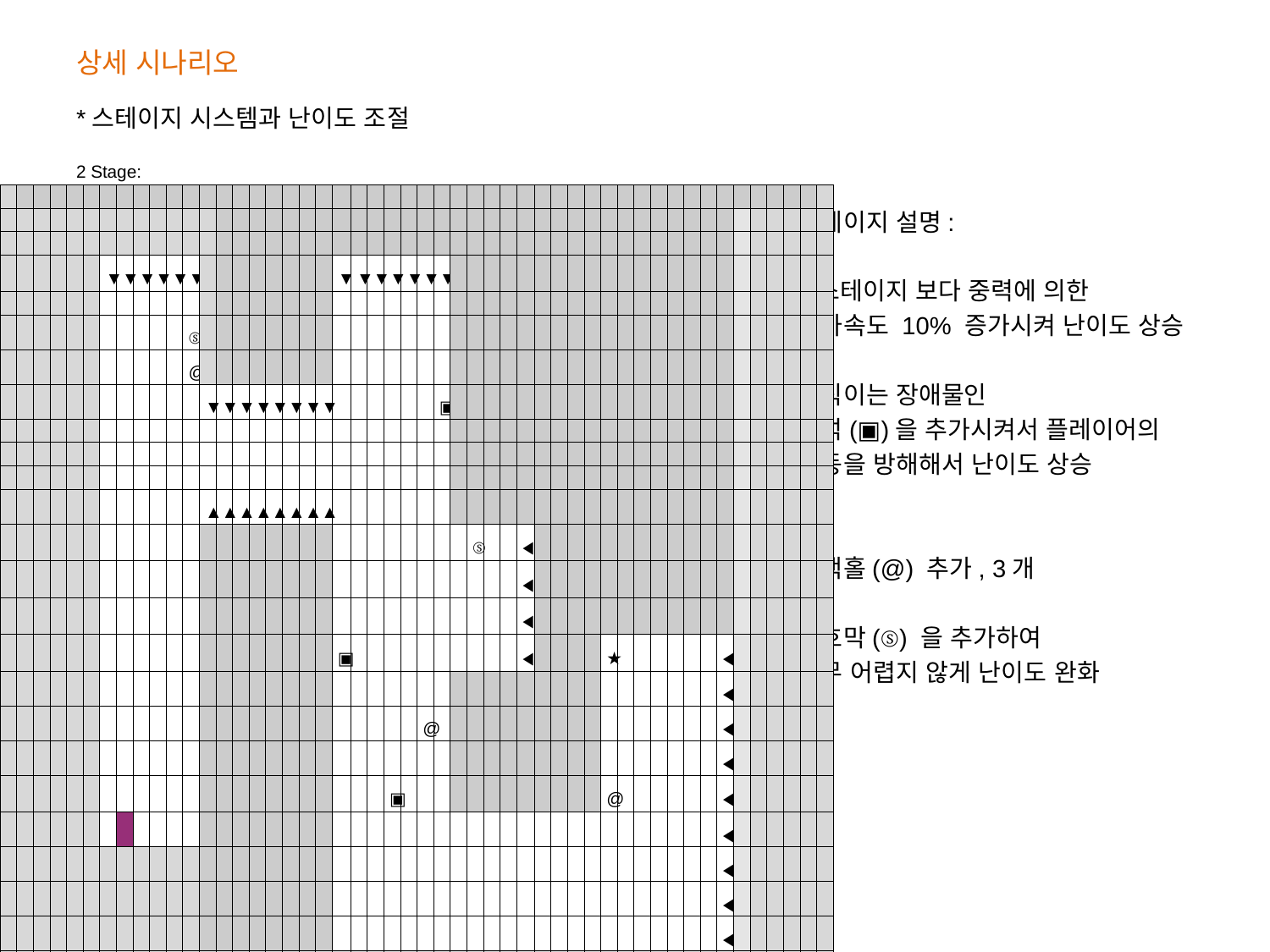

# 상세 시나리오

*스테이지 시스템과 난이도 조절

2 Stage:

스테이지 설명:

1스테이지 보다 중력에 의한
낙하속도 10% 증가시켜 난이도 상승

움직이는 장애물인
운석(▣)을 추가시켜서 플레이어의
이동을 방해해서 난이도 상승

블랙홀(@) 추가, 3개

보호막(Ⓢ) 을 추가하여
너무 어렵지 않게 난이도 완화

|  |  |  |  |  |  |  |  |  |  |  |  |  |  |  |  |  |  |  |  |  |  |  |  |  |  |  |  |  |  |  |  |  |  |  |  |  |  |  |  |  |  |  |  |  |  |  |  |  |  |
| --- | --- | --- | --- | --- | --- | --- | --- | --- | --- | --- | --- | --- | --- | --- | --- | --- | --- | --- | --- | --- | --- | --- | --- | --- | --- | --- | --- | --- | --- | --- | --- | --- | --- | --- | --- | --- | --- | --- | --- | --- | --- | --- | --- | --- | --- | --- | --- | --- | --- |
|  |  |  |  |  |  |  |  |  |  |  |  |  |  |  |  |  |  |  |  |  |  |  |  |  |  |  |  |  |  |  |  |  |  |  |  |  |  |  |  |  |  |  |  |  |  |  |  |  |  |
|  |  |  |  |  |  |  |  |  |  |  |  |  |  |  |  |  |  |  |  |  |  |  |  |  |  |  |  |  |  |  |  |  |  |  |  |  |  |  |  |  |  |  |  |  |  |  |  |  |  |
|  |  |  |  |  |  | ▼ | ▼ | ▼ | ▼ | ▼ | ▼ |  |  |  |  |  |  |  |  | ▼ | ▼ | ▼ | ▼ | ▼ | ▼ | ▼ |  |  |  |  |  |  |  |  |  |  |  |  |  |  |  |  |  |  |  |  |  |  |  |
|  |  |  |  |  |  |  |  |  |  |  |  |  |  |  |  |  |  |  |  |  |  |  |  |  |  |  |  |  |  |  |  |  |  |  |  |  |  |  |  |  |  |  |  |  |  |  |  |  |  |
|  |  |  |  |  |  |  |  |  |  |  | Ⓢ |  |  |  |  |  |  |  |  |  |  |  |  |  |  |  |  |  |  |  |  |  |  |  |  |  |  |  |  |  |  |  |  |  |  |  |  |  |  |
|  |  |  |  |  |  |  |  |  |  |  | @ |  |  |  |  |  |  |  |  |  |  |  |  |  |  |  |  |  |  |  |  |  |  |  |  |  |  |  |  |  |  |  |  |  |  |  |  |  |  |
|  |  |  |  |  |  |  |  |  |  |  |  | ▼ | ▼ | ▼ | ▼ | ▼ | ▼ | ▼ | ▼ |  |  |  |  |  |  | ▣ |  |  |  |  |  |  |  |  |  |  |  |  |  |  |  |  |  |  |  |  |  |  |  |
|  |  |  |  |  |  |  |  |  |  |  |  |  |  |  |  |  |  |  |  |  |  |  |  |  |  |  |  |  |  |  |  |  |  |  |  |  |  |  |  |  |  |  |  |  |  |  |  |  |  |
|  |  |  |  |  |  |  |  |  |  |  |  |  |  |  |  |  |  |  |  |  |  |  |  |  |  |  |  |  |  |  |  |  |  |  |  |  |  |  |  |  |  |  |  |  |  |  |  |  |  |
|  |  |  |  |  |  |  |  |  |  |  |  |  |  |  |  |  |  |  |  |  |  |  |  |  |  |  |  |  |  |  |  |  |  |  |  |  |  |  |  |  |  |  |  |  |  |  |  |  |  |
|  |  |  |  |  |  |  |  |  |  |  |  | ▲ | ▲ | ▲ | ▲ | ▲ | ▲ | ▲ | ▲ |  |  |  |  |  |  |  |  |  |  |  |  |  |  |  |  |  |  |  |  |  |  |  |  |  |  |  |  |  |  |
|  |  |  |  |  |  |  |  |  |  |  |  |  |  |  |  |  |  |  |  |  |  |  |  |  |  |  |  | Ⓢ |  |  | ◀ |  |  |  |  |  |  |  |  |  |  |  |  |  |  |  |  |  |  |
|  |  |  |  |  |  |  |  |  |  |  |  |  |  |  |  |  |  |  |  |  |  |  |  |  |  |  |  |  |  |  | ◀ |  |  |  |  |  |  |  |  |  |  |  |  |  |  |  |  |  |  |
|  |  |  |  |  |  |  |  |  |  |  |  |  |  |  |  |  |  |  |  |  |  |  |  |  |  |  |  |  |  |  | ◀ |  |  |  |  |  |  |  |  |  |  |  |  |  |  |  |  |  |  |
|  |  |  |  |  |  |  |  |  |  |  |  |  |  |  |  |  |  |  |  | ▣ |  |  |  |  |  |  |  |  |  |  | ◀ |  |  |  |  | ★ |  |  |  |  |  |  | ◀ |  |  |  |  |  |  |
|  |  |  |  |  |  |  |  |  |  |  |  |  |  |  |  |  |  |  |  |  |  |  |  |  |  |  |  |  |  |  |  |  |  |  |  |  |  |  |  |  |  |  | ◀ |  |  |  |  |  |  |
|  |  |  |  |  |  |  |  |  |  |  |  |  |  |  |  |  |  |  |  |  |  |  |  |  | @ |  |  |  |  |  |  |  |  |  |  |  |  |  |  |  |  |  | ◀ |  |  |  |  |  |  |
|  |  |  |  |  |  |  |  |  |  |  |  |  |  |  |  |  |  |  |  |  |  |  |  |  |  |  |  |  |  |  |  |  |  |  |  |  |  |  |  |  |  |  | ◀ |  |  |  |  |  |  |
|  |  |  |  |  |  |  |  |  |  |  |  |  |  |  |  |  |  |  |  |  |  |  | ▣ |  |  |  |  |  |  |  |  |  |  |  |  | @ |  |  |  |  |  |  | ◀ |  |  |  |  |  |  |
|  |  |  |  |  |  |  |  |  |  |  |  |  |  |  |  |  |  |  |  |  |  |  |  |  |  |  |  |  |  |  |  |  |  |  |  |  |  |  |  |  |  |  | ◀ |  |  |  |  |  |  |
|  |  |  |  |  |  |  |  |  |  |  |  |  |  |  |  |  |  |  |  |  |  |  |  |  |  |  |  |  |  |  |  |  |  |  |  |  |  |  |  |  |  |  | ◀ |  |  |  |  |  |  |
|  |  |  |  |  |  |  |  |  |  |  |  |  |  |  |  |  |  |  |  |  |  |  |  |  |  |  |  |  |  |  |  |  |  |  |  |  |  |  |  |  |  |  | ◀ |  |  |  |  |  |  |
|  |  |  |  |  |  |  |  |  |  |  |  |  |  |  |  |  |  |  |  |  |  |  |  |  |  |  |  |  |  |  |  |  |  |  |  |  |  |  |  |  |  |  | ◀ |  |  |  |  |  |  |
|  |  |  |  |  |  |  |  |  |  |  |  |  |  |  |  |  |  |  |  |  |  |  |  |  |  |  |  |  |  |  |  |  |  |  |  |  |  |  |  |  |  |  |  |  |  |  |  |  |  |